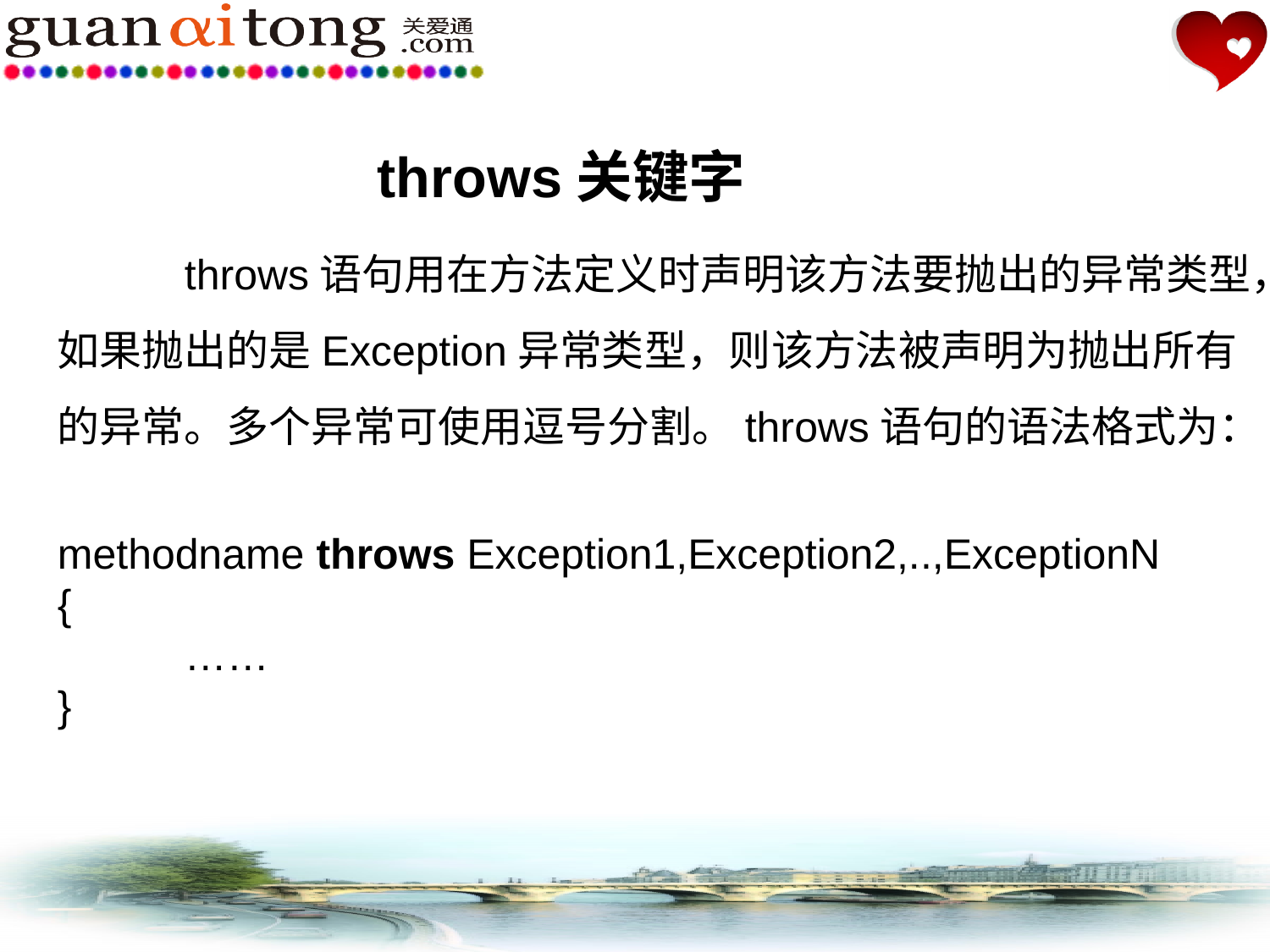

throws关键字
 	throws语句用在方法定义时声明该方法要抛出的异常类型，如果抛出的是Exception异常类型，则该方法被声明为抛出所有的异常。多个异常可使用逗号分割。throws语句的语法格式为：

methodname throws Exception1,Exception2,..,ExceptionN
{
	……
}